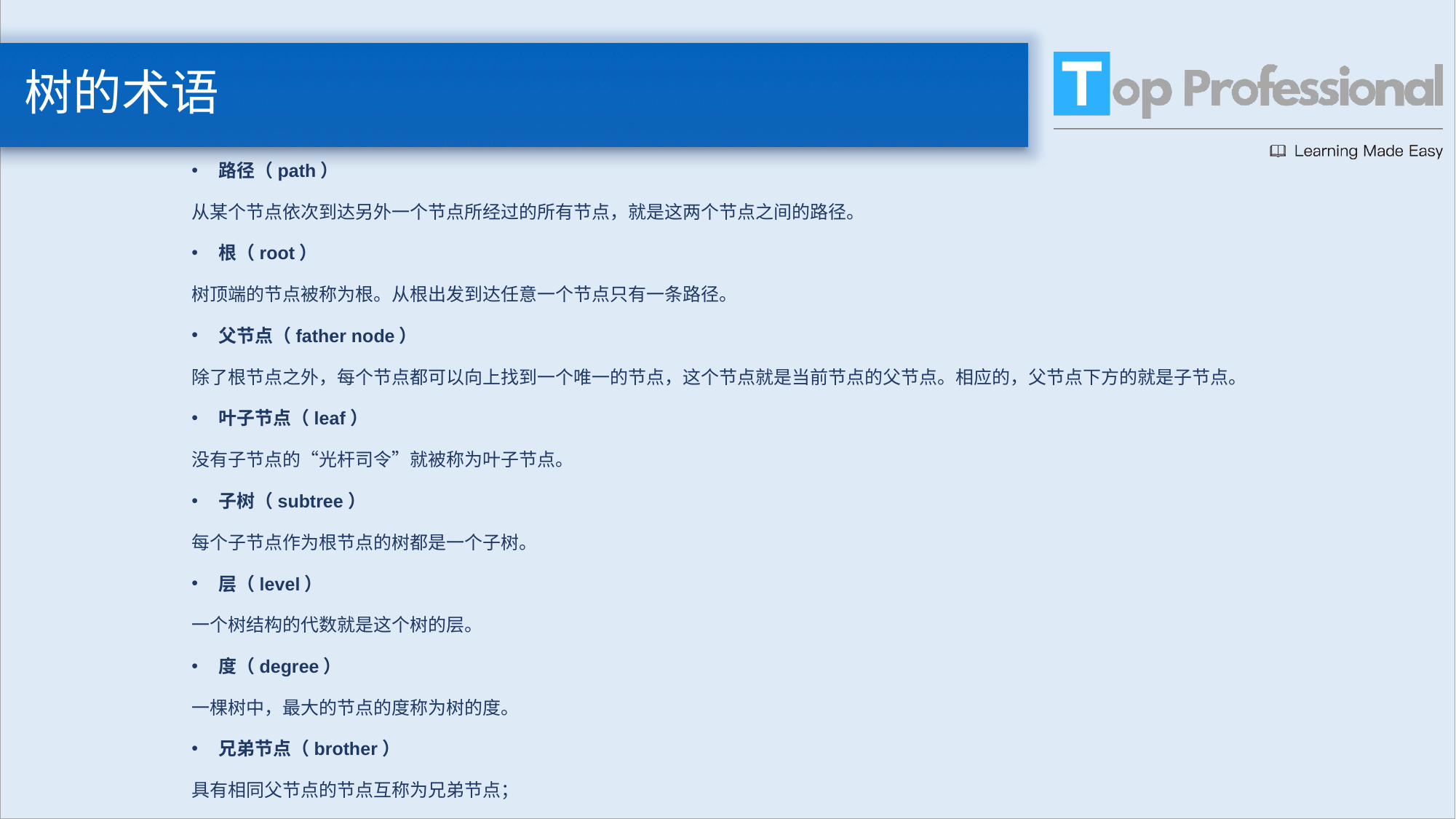

# 树的术语
路径（path）
从某个节点依次到达另外一个节点所经过的所有节点，就是这两个节点之间的路径。
根（root）
树顶端的节点被称为根。从根出发到达任意一个节点只有一条路径。
父节点（father node）
除了根节点之外，每个节点都可以向上找到一个唯一的节点，这个节点就是当前节点的父节点。相应的，父节点下方的就是子节点。
叶子节点（leaf）
没有子节点的“光杆司令”就被称为叶子节点。
子树（subtree）
每个子节点作为根节点的树都是一个子树。
层（level）
一个树结构的代数就是这个树的层。
度（degree）
一棵树中，最大的节点的度称为树的度。
兄弟节点（brother）
具有相同父节点的节点互称为兄弟节点；